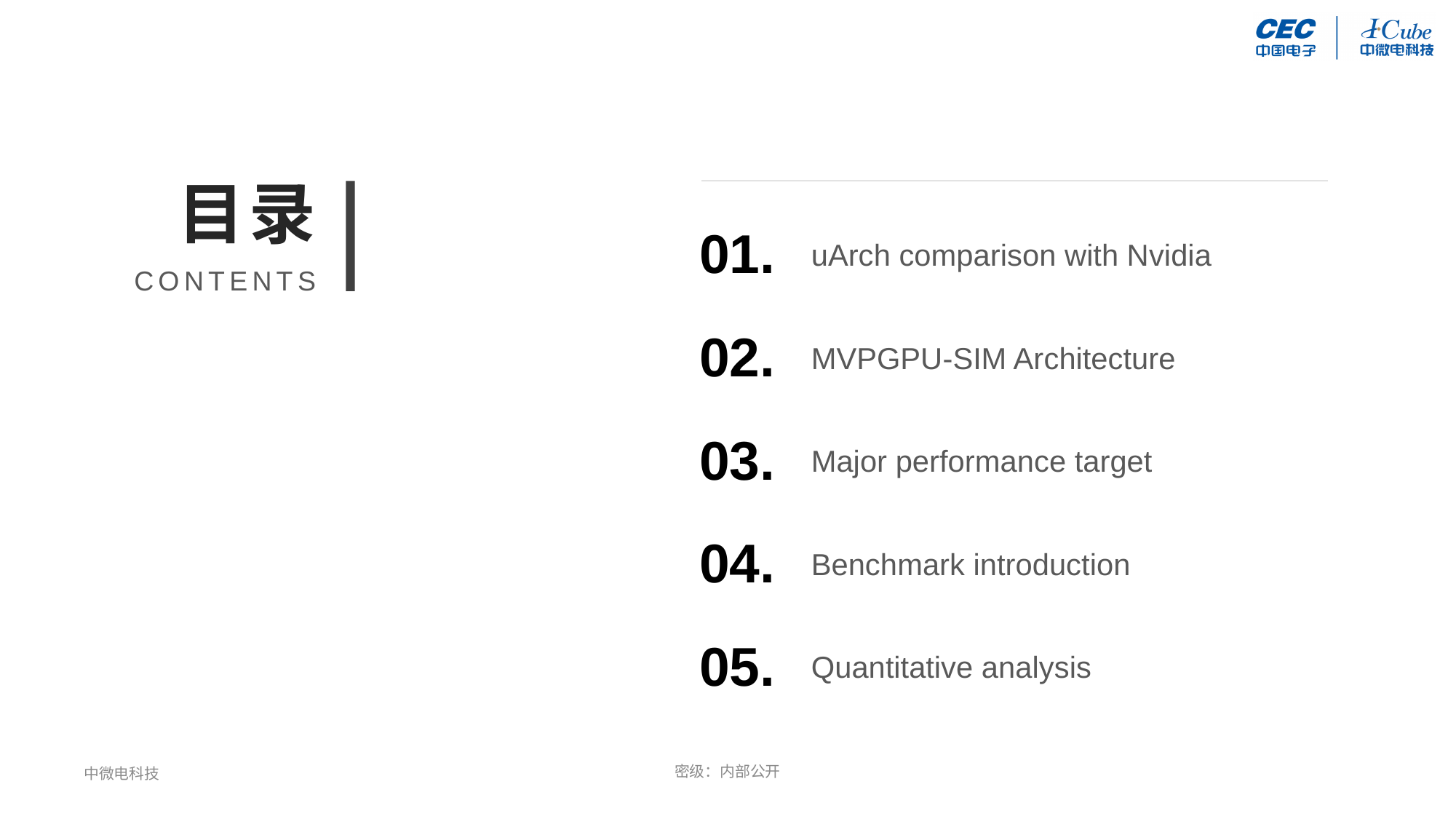

目录

01.
uArch comparison with Nvidia
CONTENTS
02.
MVPGPU-SIM Architecture
03.
Major performance target
04.
Benchmark introduction
Quantitative analysis
05.
中微电科技
密级：内部公开
2